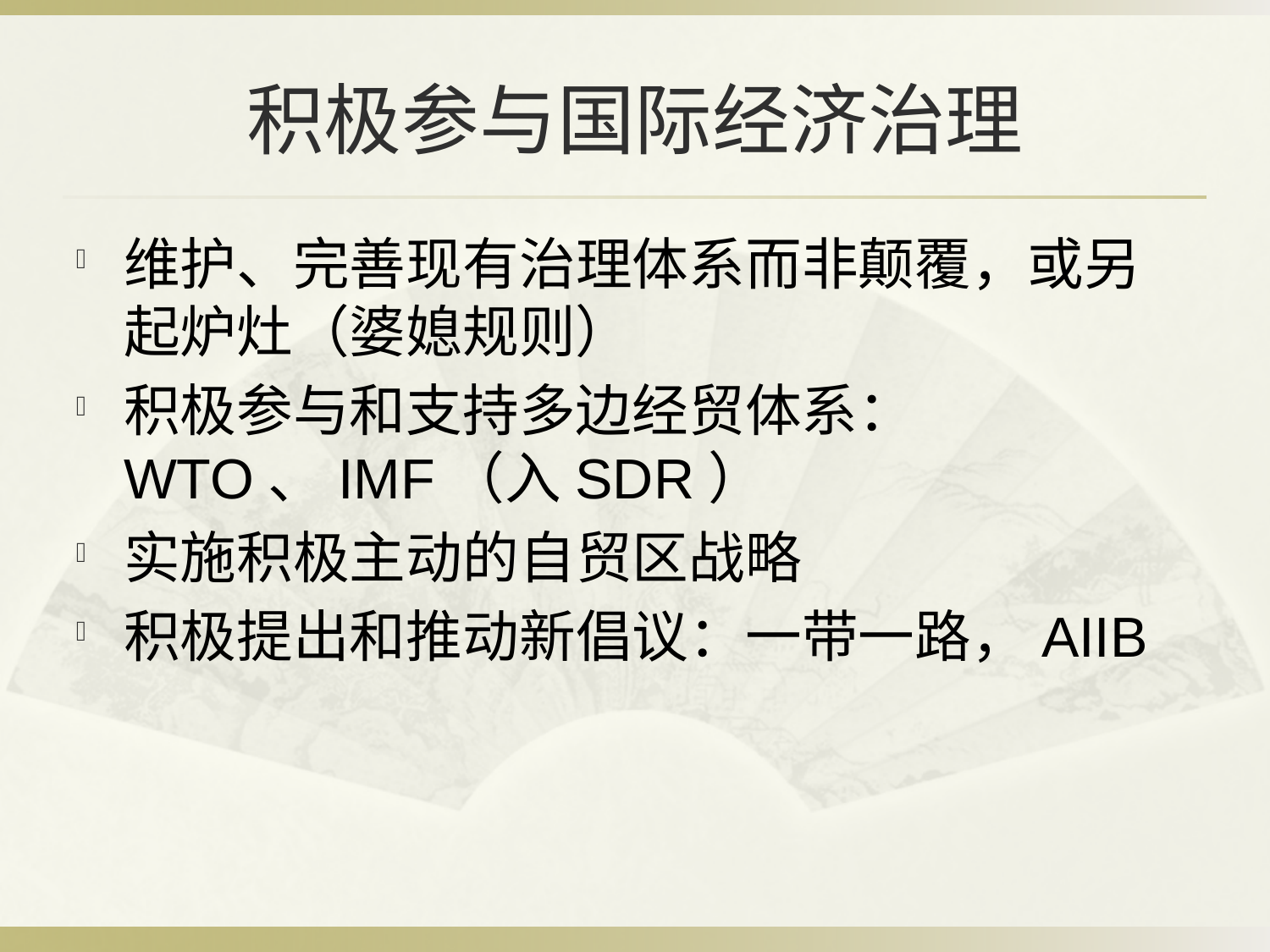

# 积极参与国际经济治理
维护、完善现有治理体系而非颠覆，或另起炉灶（婆媳规则）
积极参与和支持多边经贸体系：WTO、IMF（入SDR）
实施积极主动的自贸区战略
积极提出和推动新倡议：一带一路，AIIB